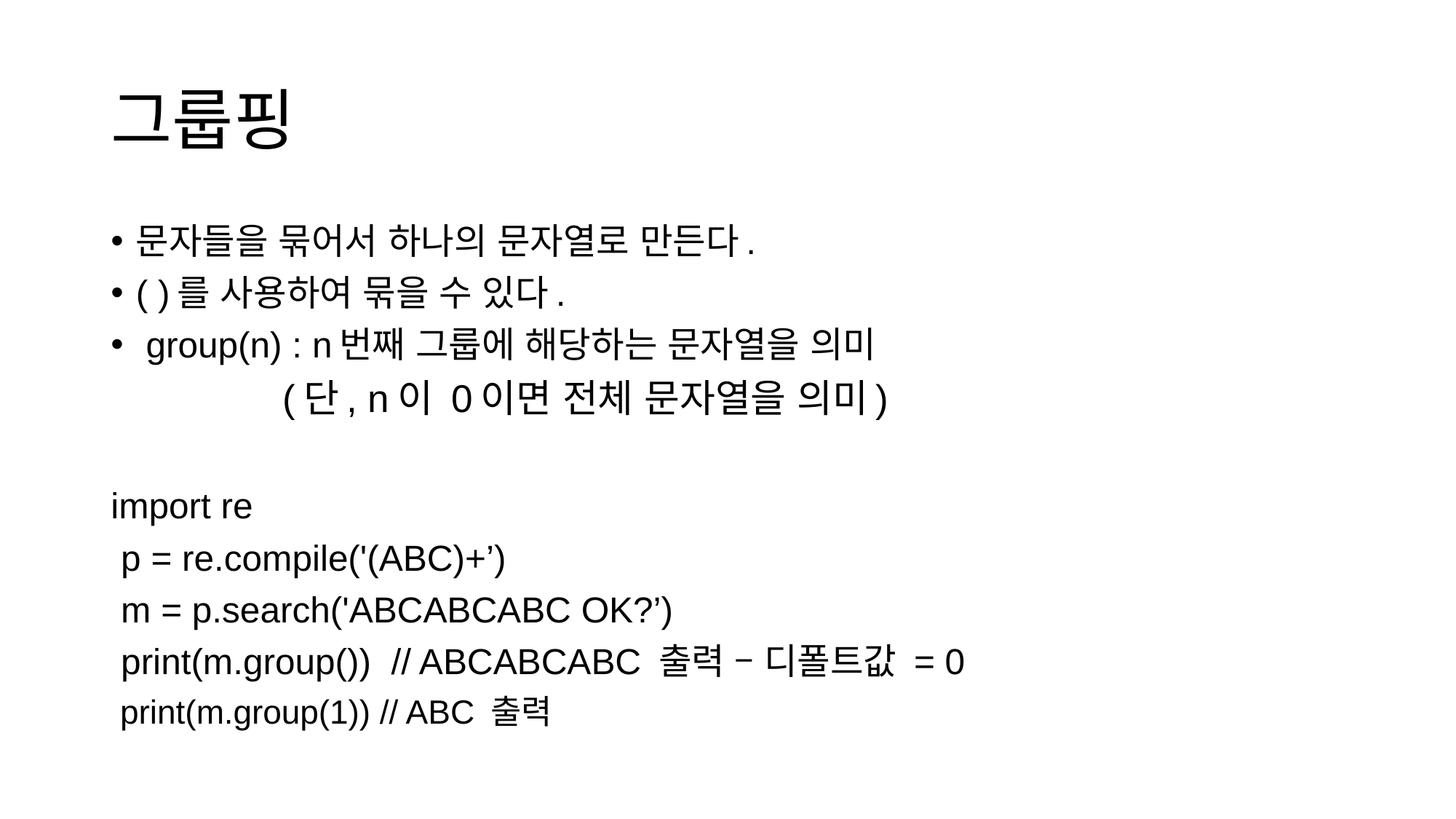

# 그룹핑
문자들을 묶어서 하나의 문자열로 만든다.
( )를 사용하여 묶을 수 있다.
 group(n) : n번째 그룹에 해당하는 문자열을 의미
                (단, n이 0이면 전체 문자열을 의미)

import re
 p = re.compile('(ABC)+’)
 m = p.search('ABCABCABC OK?’)
 print(m.group())  // ABCABCABC 출력 – 디폴트값 = 0
 print(m.group(1)) // ABC 출력